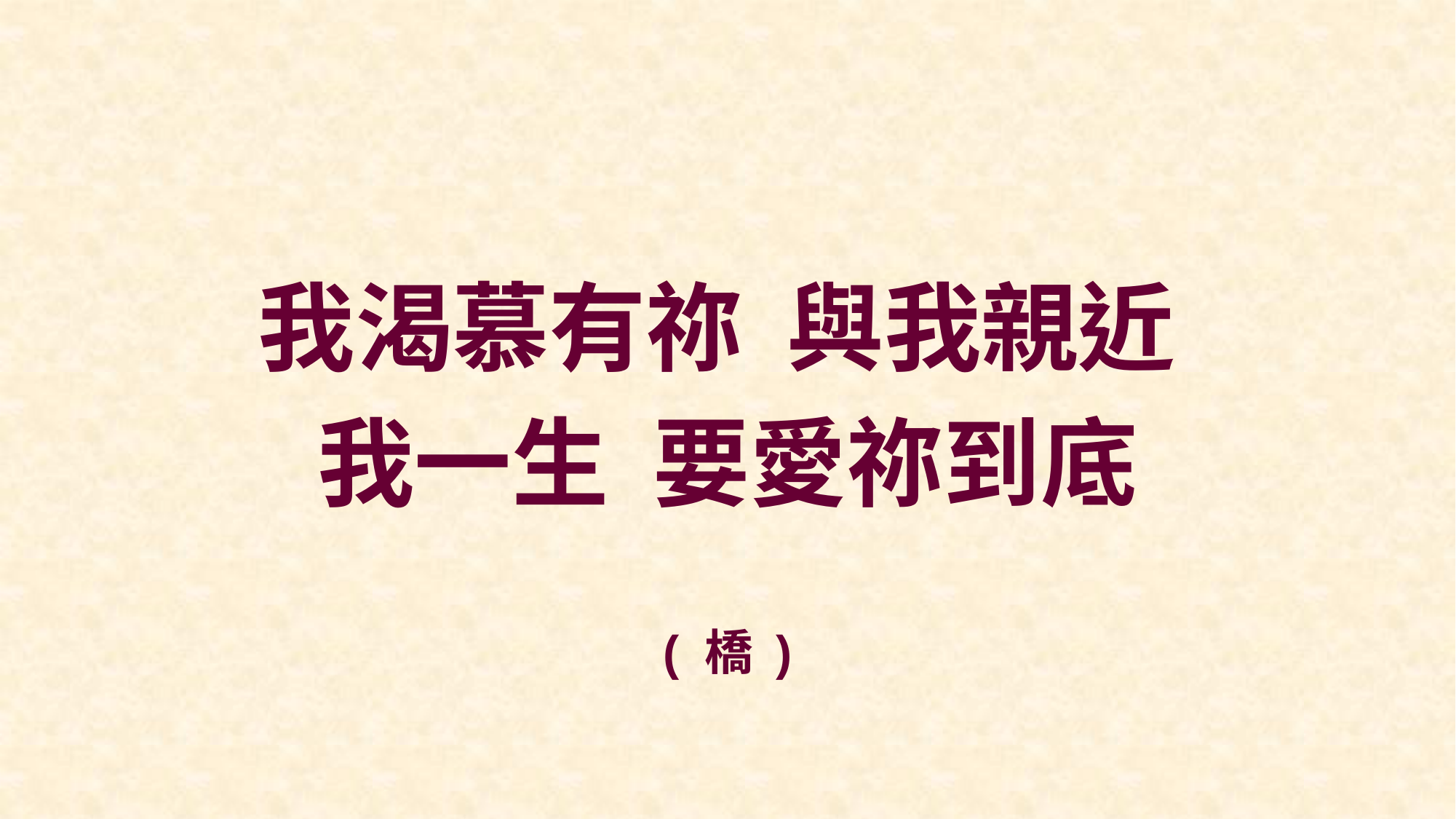

我渴慕有祢  與我親近
我一生  要愛祢到底
( 橋 )